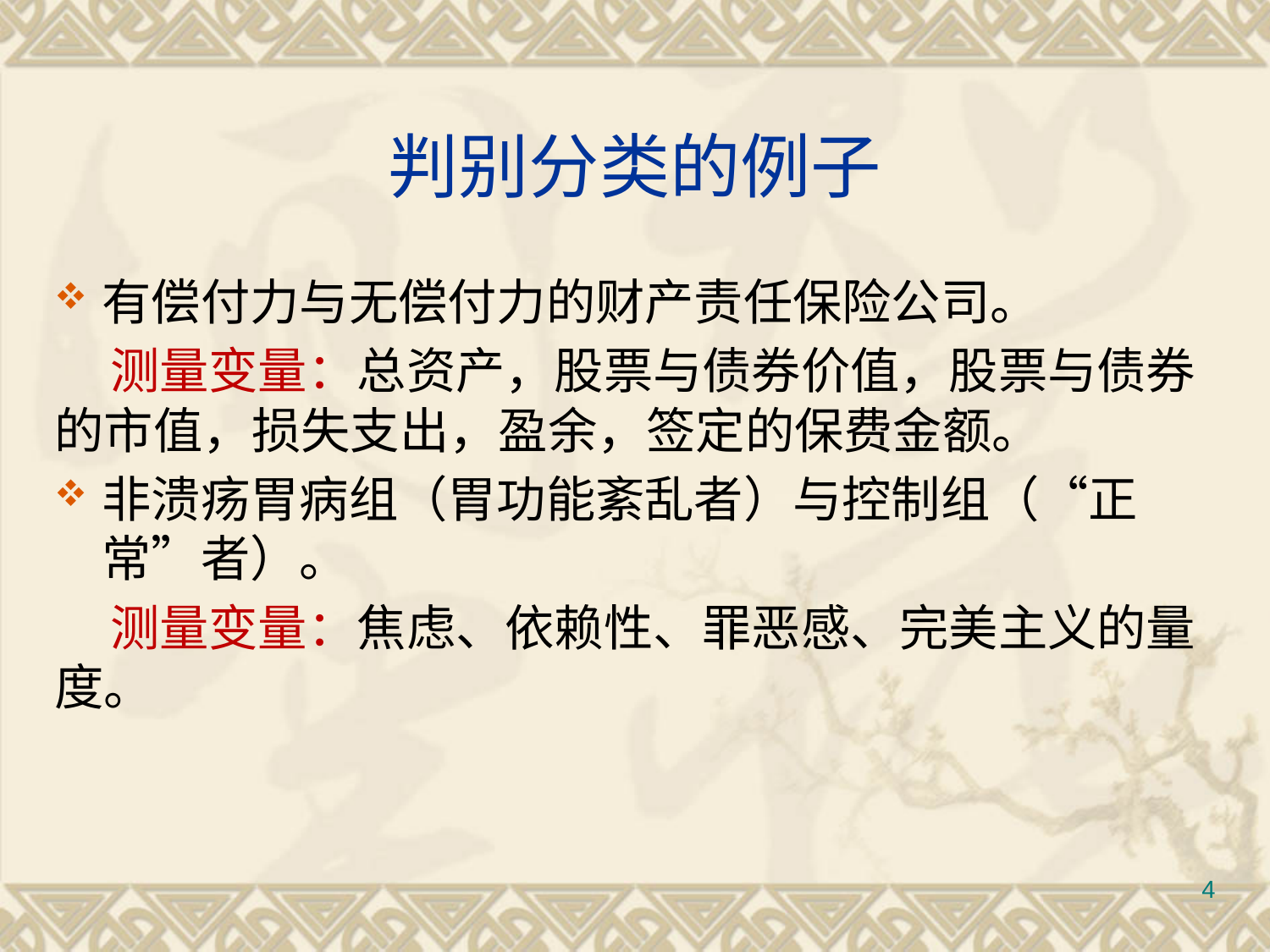

# 判别分类的例子
有偿付力与无偿付力的财产责任保险公司。
    测量变量：总资产，股票与债券价值，股票与债券的市值，损失支出，盈余，签定的保费金额。
非溃疡胃病组（胃功能紊乱者）与控制组（“正常”者）。
    测量变量：焦虑、依赖性、罪恶感、完美主义的量度。

4